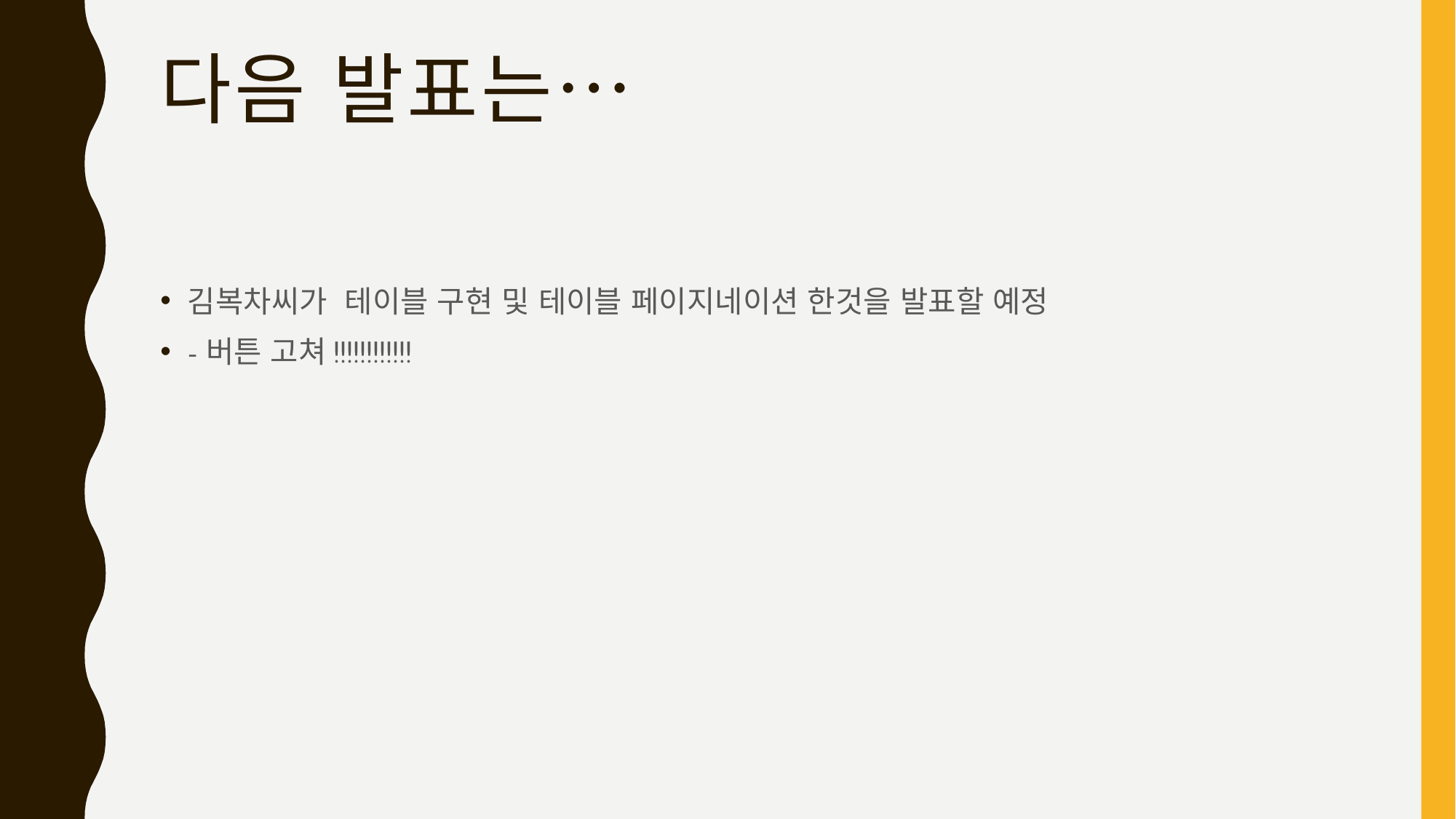

# 다음 발표는…
김복차씨가  테이블 구현 및 테이블 페이지네이션 한것을 발표할 예정
-버튼 고쳐!!!!!!!!!!!!